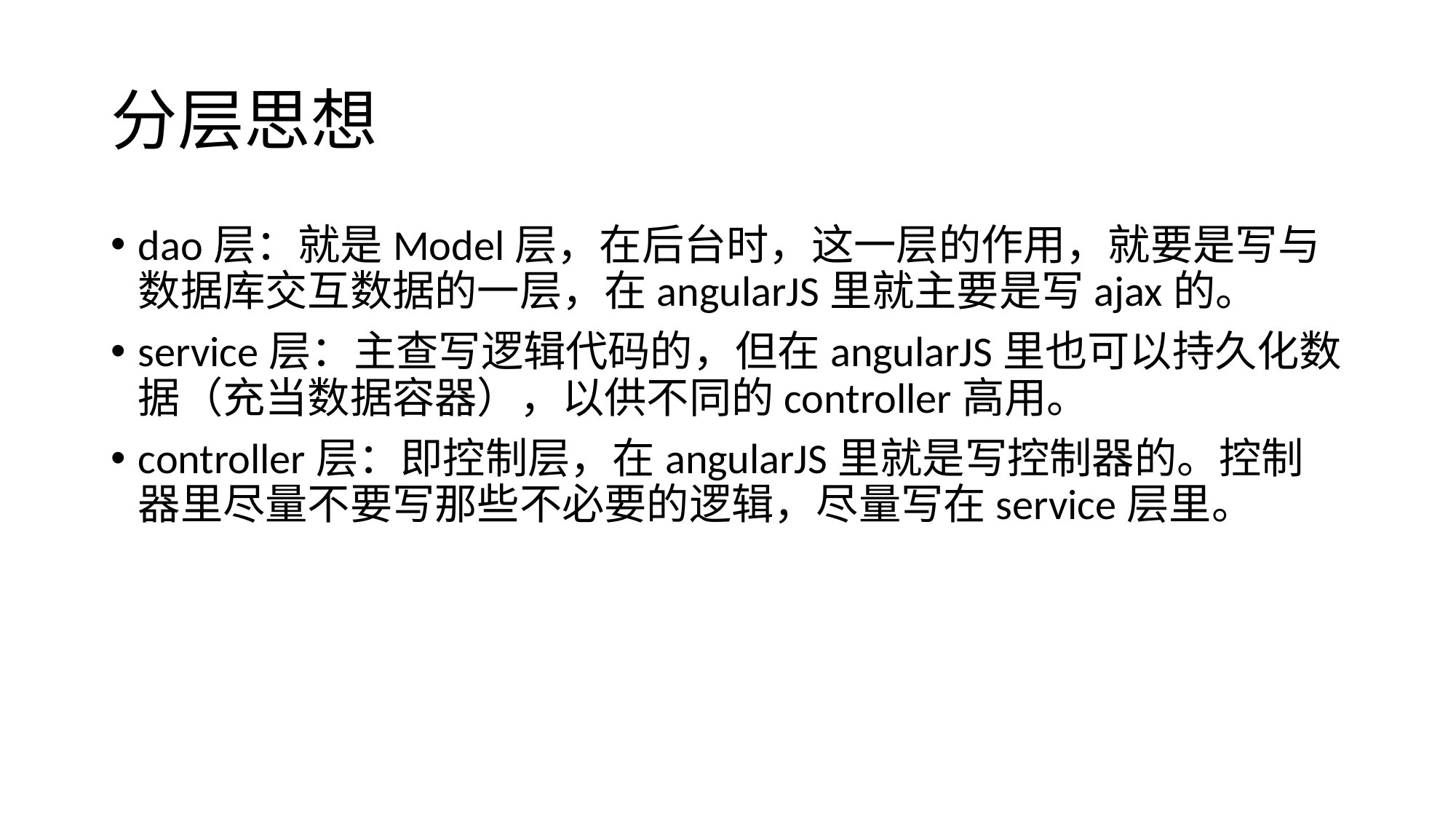

# 分层思想
dao层：就是Model层，在后台时，这一层的作用，就要是写与数据库交互数据的一层，在angularJS里就主要是写ajax的。
service层：主查写逻辑代码的，但在angularJS里也可以持久化数据（充当数据容器），以供不同的controller高用。
controller层：即控制层，在angularJS里就是写控制器的。控制器里尽量不要写那些不必要的逻辑，尽量写在service层里。